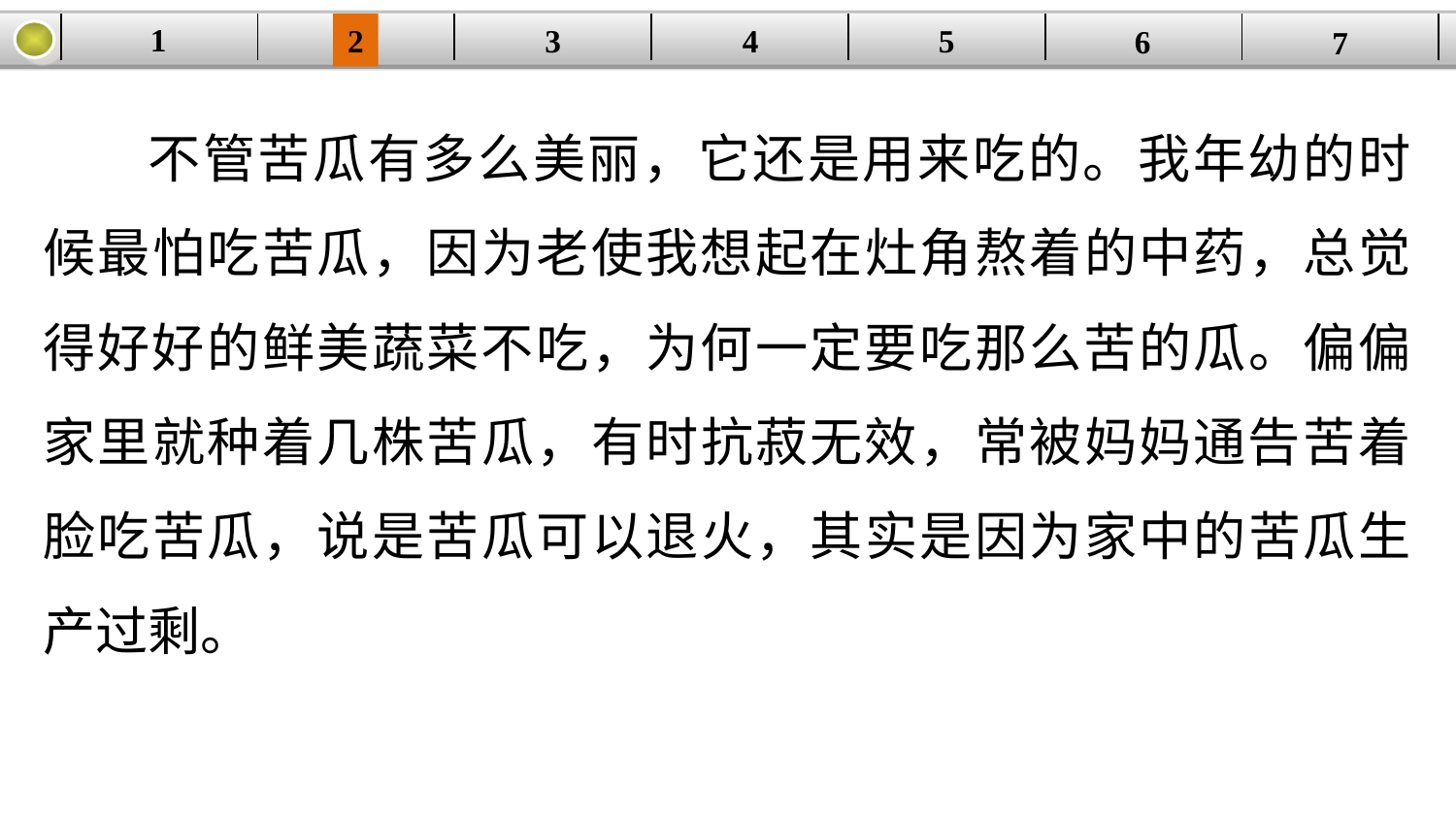

1
5
3
2
|  |  |  |  |  |  |  |
| --- | --- | --- | --- | --- | --- | --- |
4
6
7

不管苦瓜有多么美丽，它还是用来吃的。我年幼的时候最怕吃苦瓜，因为老使我想起在灶角熬着的中药，总觉得好好的鲜美蔬菜不吃，为何一定要吃那么苦的瓜。偏偏家里就种着几株苦瓜，有时抗菽无效，常被妈妈通告苦着脸吃苦瓜，说是苦瓜可以退火，其实是因为家中的苦瓜生产过剩。